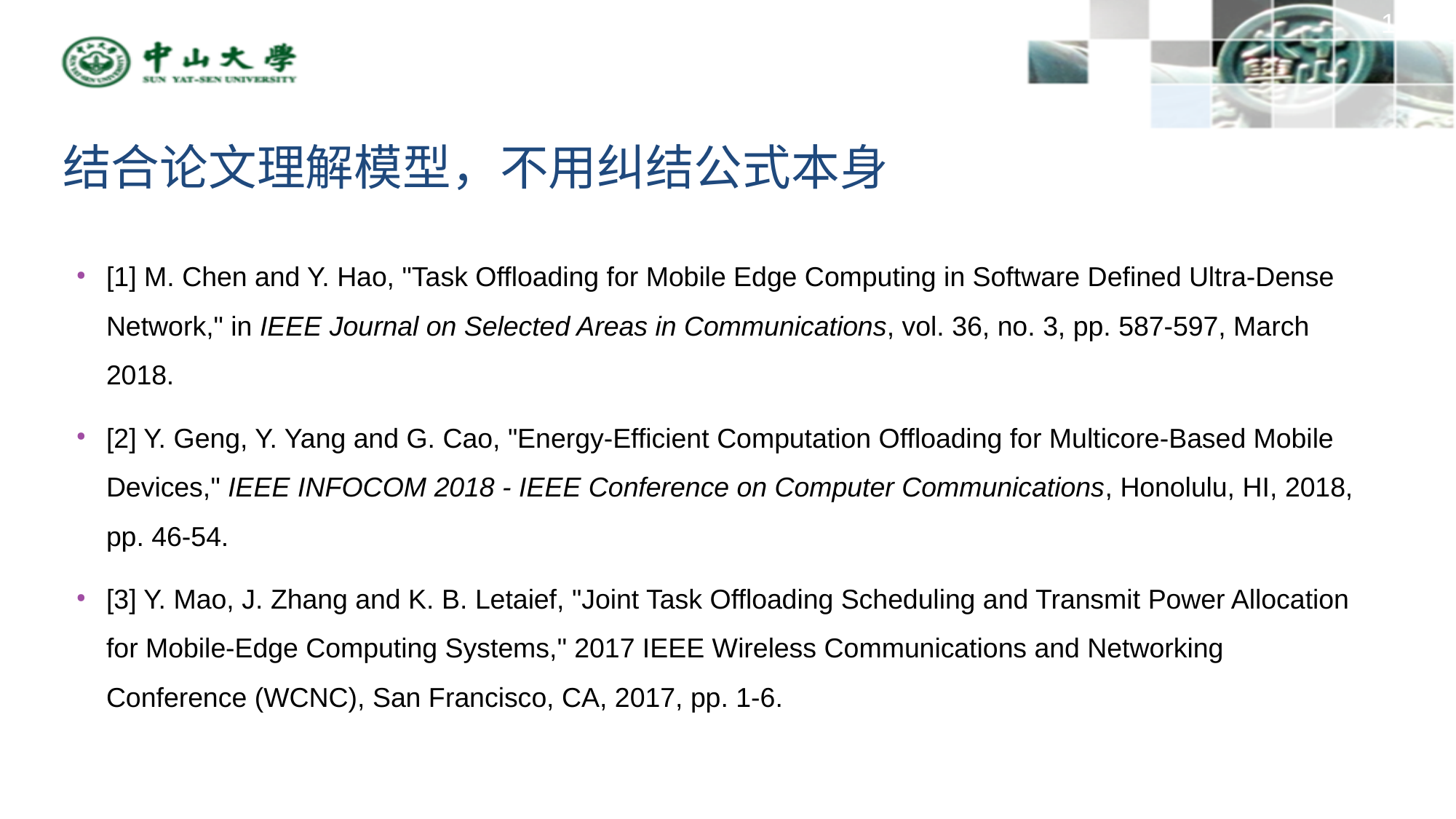

12
# 结合论文理解模型，不用纠结公式本身
[1] M. Chen and Y. Hao, "Task Offloading for Mobile Edge Computing in Software Defined Ultra-Dense Network," in IEEE Journal on Selected Areas in Communications, vol. 36, no. 3, pp. 587-597, March 2018.
[2] Y. Geng, Y. Yang and G. Cao, "Energy-Efficient Computation Offloading for Multicore-Based Mobile Devices," IEEE INFOCOM 2018 - IEEE Conference on Computer Communications, Honolulu, HI, 2018, pp. 46-54.
[3] Y. Mao, J. Zhang and K. B. Letaief, "Joint Task Offloading Scheduling and Transmit Power Allocation for Mobile-Edge Computing Systems," 2017 IEEE Wireless Communications and Networking Conference (WCNC), San Francisco, CA, 2017, pp. 1-6.